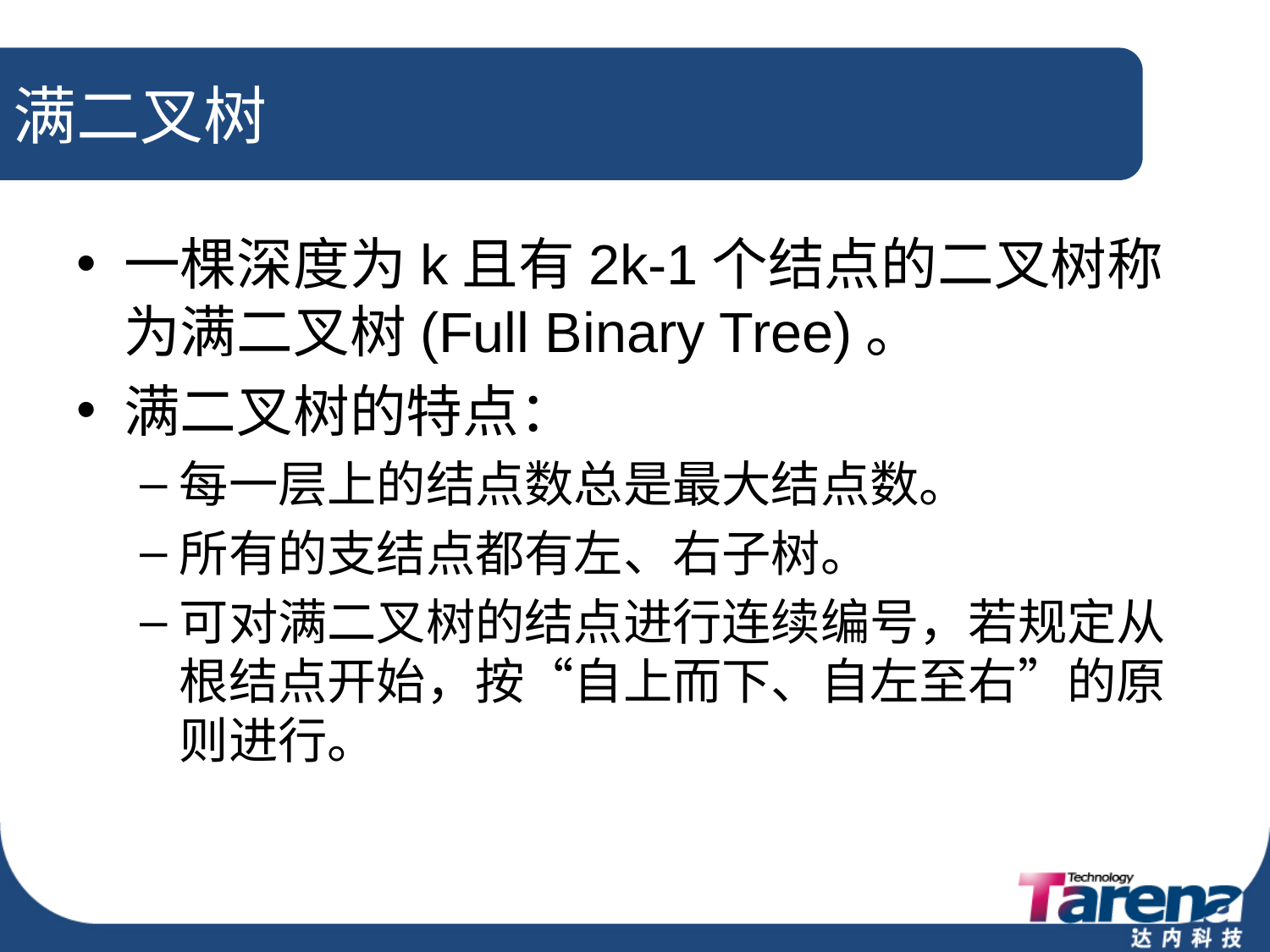

# 满二叉树
一棵深度为k且有2k-1个结点的二叉树称为满二叉树(Full Binary Tree)。
满二叉树的特点：
每一层上的结点数总是最大结点数。
所有的支结点都有左、右子树。
可对满二叉树的结点进行连续编号，若规定从根结点开始，按“自上而下、自左至右”的原则进行。